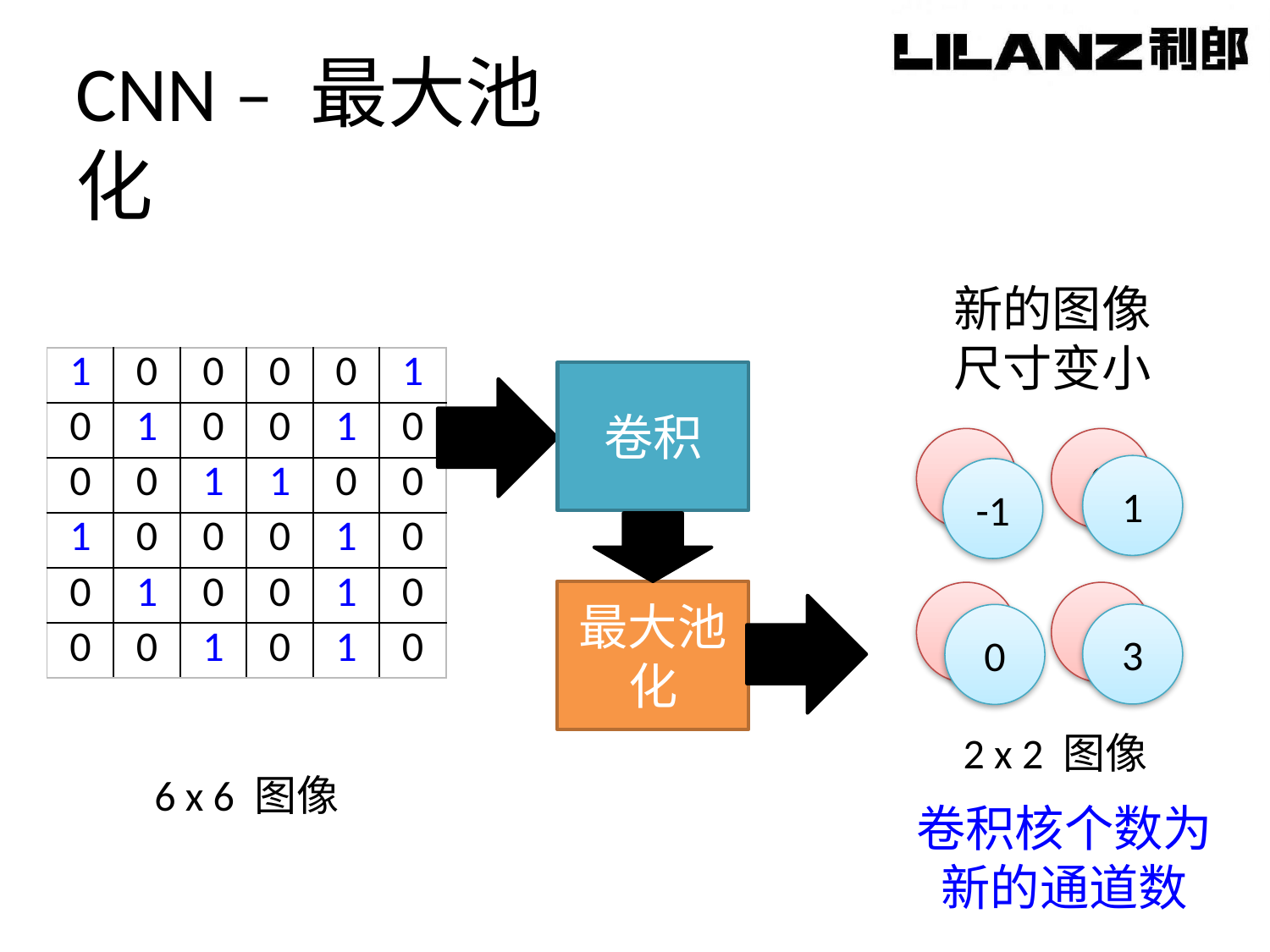

CNN – 最大池化
新的图像
尺寸变小
| 1 | 0 | 0 | 0 | 0 | 1 |
| --- | --- | --- | --- | --- | --- |
| 0 | 1 | 0 | 0 | 1 | 0 |
| 0 | 0 | 1 | 1 | 0 | 0 |
| 1 | 0 | 0 | 0 | 1 | 0 |
| 0 | 1 | 0 | 0 | 1 | 0 |
| 0 | 0 | 1 | 0 | 1 | 0 |
卷积

3
0
1
-1

最大池化
3
1

3
0
2 x 2 图像
6 x 6 图像
卷积核个数为新的通道数